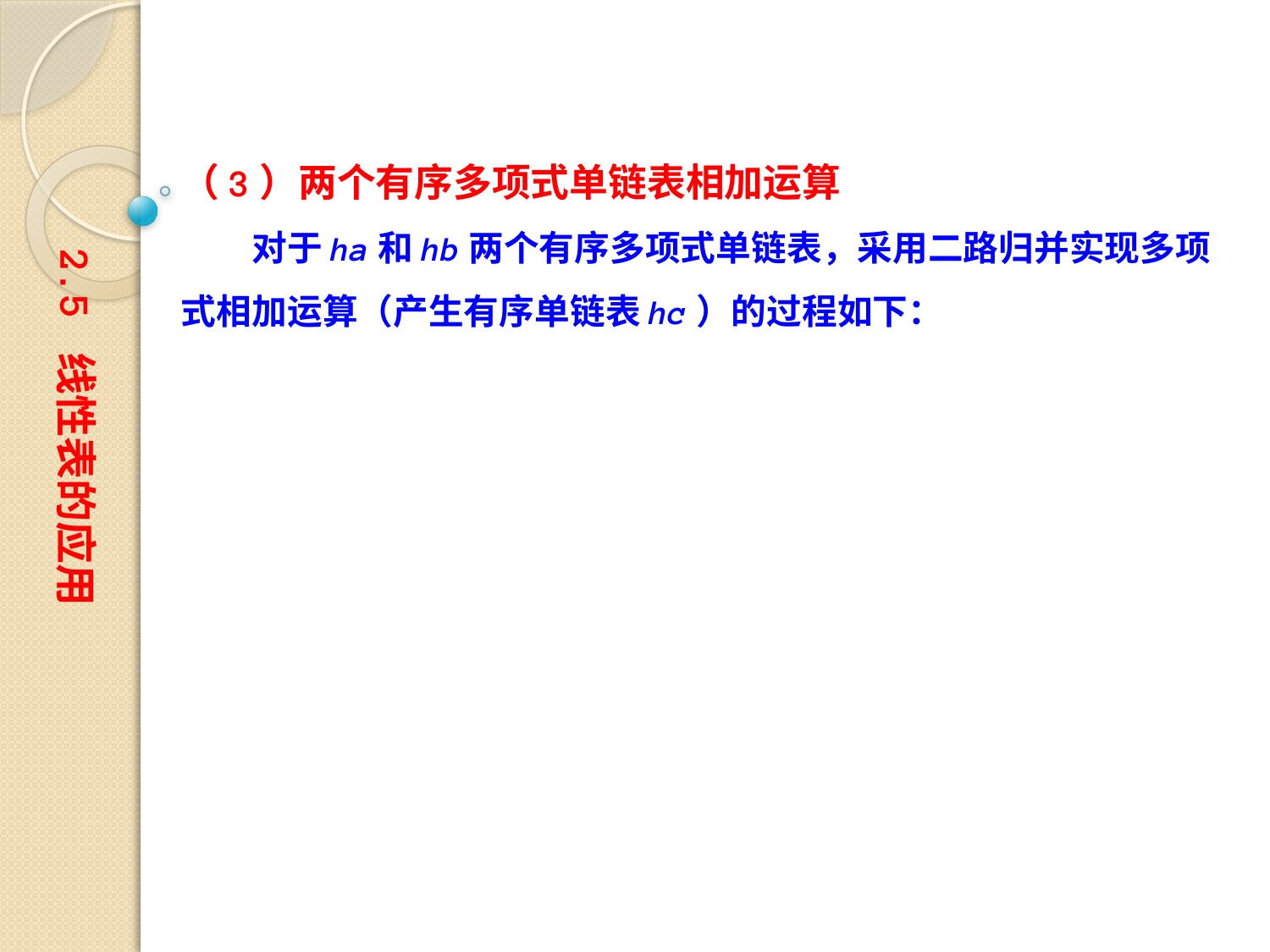

（3）两个有序多项式单链表相加运算
　　对于ha和hb两个有序多项式单链表，采用二路归并实现多项式相加运算（产生有序单链表hc）的过程如下：
2.5 线性表的应用